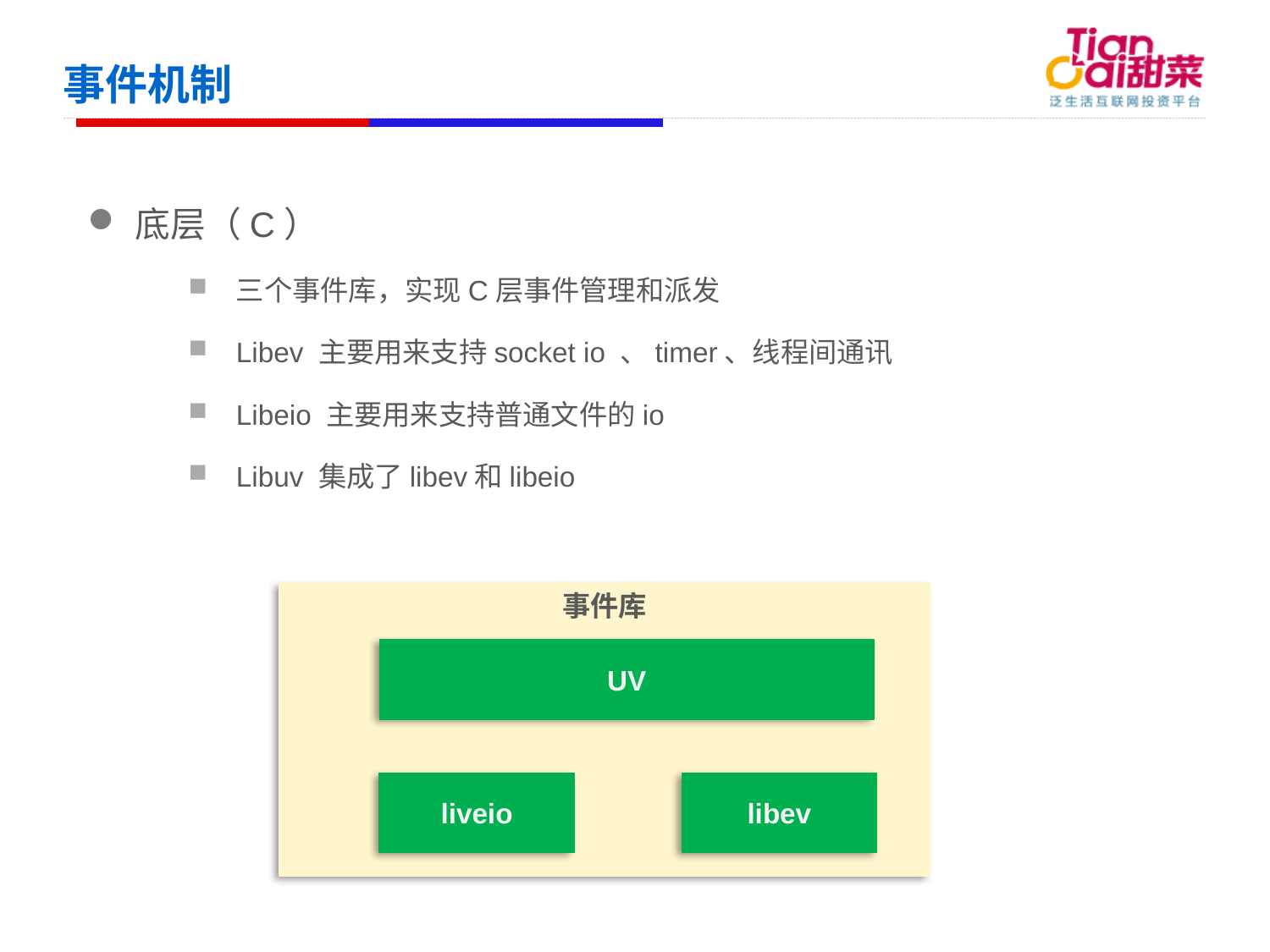

# 事件机制
底层（C）
三个事件库，实现C层事件管理和派发
Libev 主要用来支持socket io 、timer、线程间通讯
Libeio 主要用来支持普通文件的io
Libuv 集成了libev和libeio
事件库
UV
liveio
libev